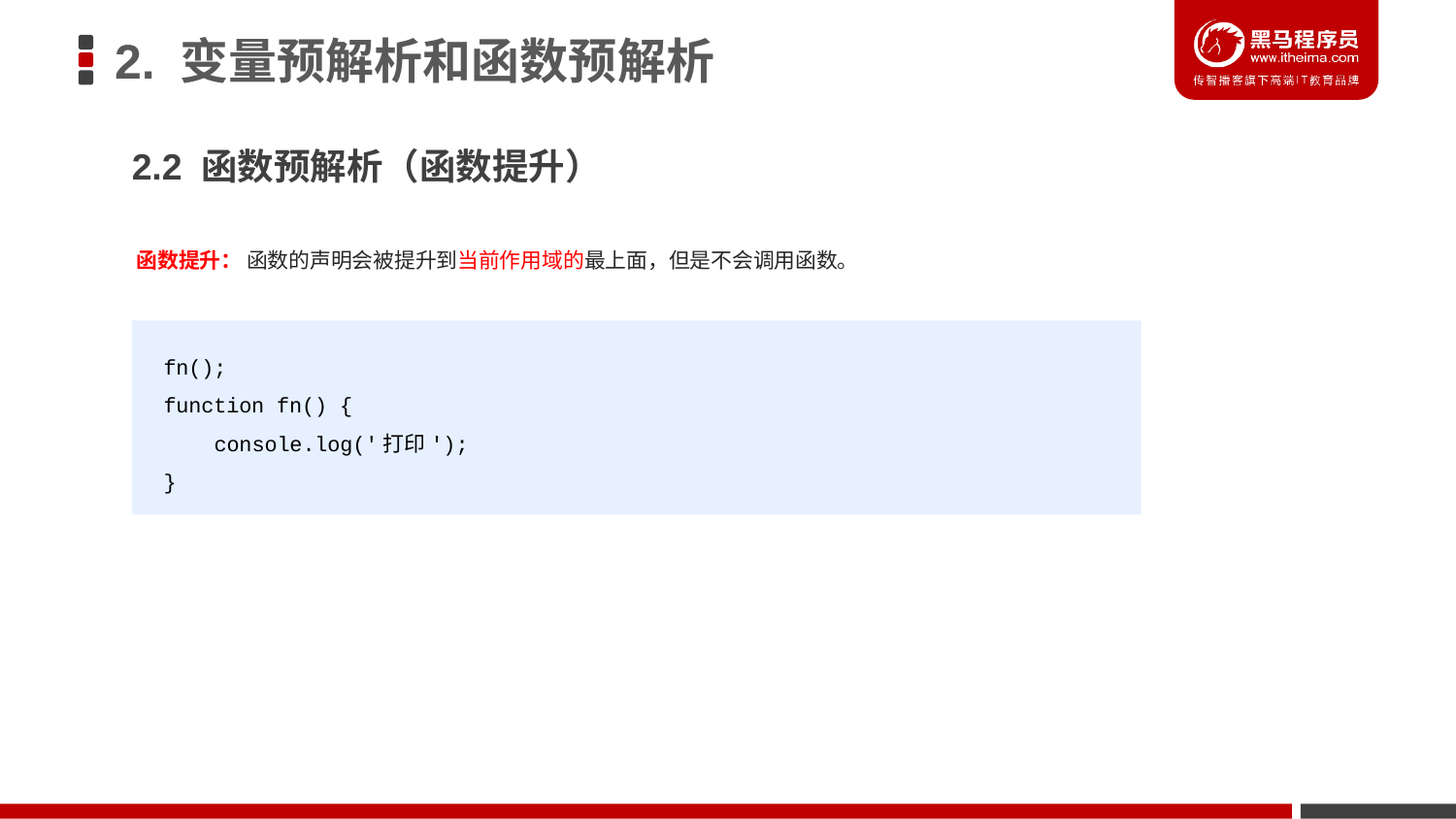

# 2. 变量预解析和函数预解析
2.2 函数预解析（函数提升）
函数提升： 函数的声明会被提升到当前作用域的最上面，但是不会调用函数。
fn();
function fn() {
    console.log('打印');
}